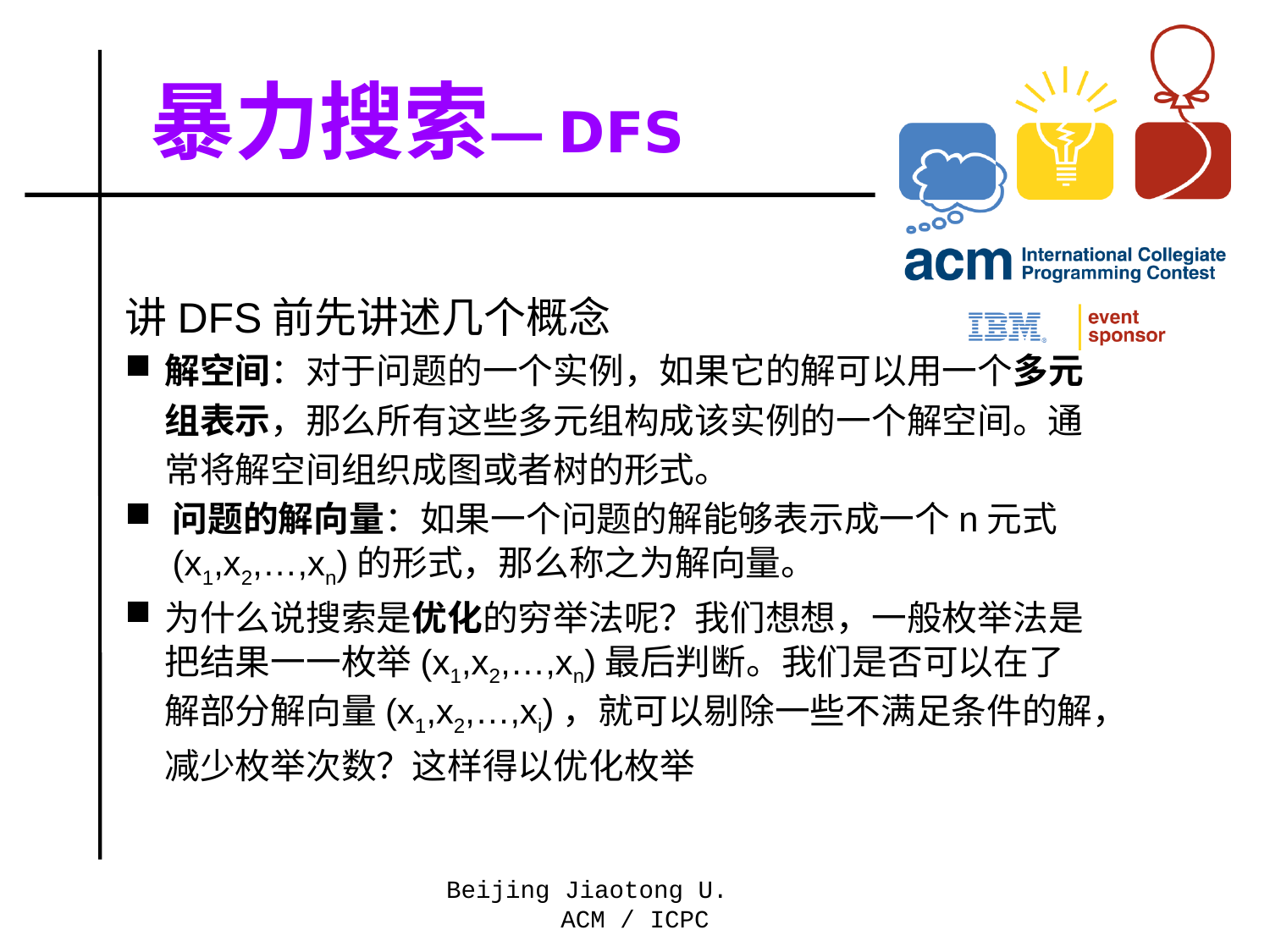

# 暴力搜索—DFS
讲DFS前先讲述几个概念
解空间：对于问题的一个实例，如果它的解可以用一个多元组表示，那么所有这些多元组构成该实例的一个解空间。通常将解空间组织成图或者树的形式。
问题的解向量：如果一个问题的解能够表示成一个n元式(x1,x2,…,xn)的形式，那么称之为解向量。
为什么说搜索是优化的穷举法呢？我们想想，一般枚举法是把结果一一枚举(x1,x2,…,xn)最后判断。我们是否可以在了解部分解向量(x1,x2,…,xi)，就可以剔除一些不满足条件的解，减少枚举次数？这样得以优化枚举